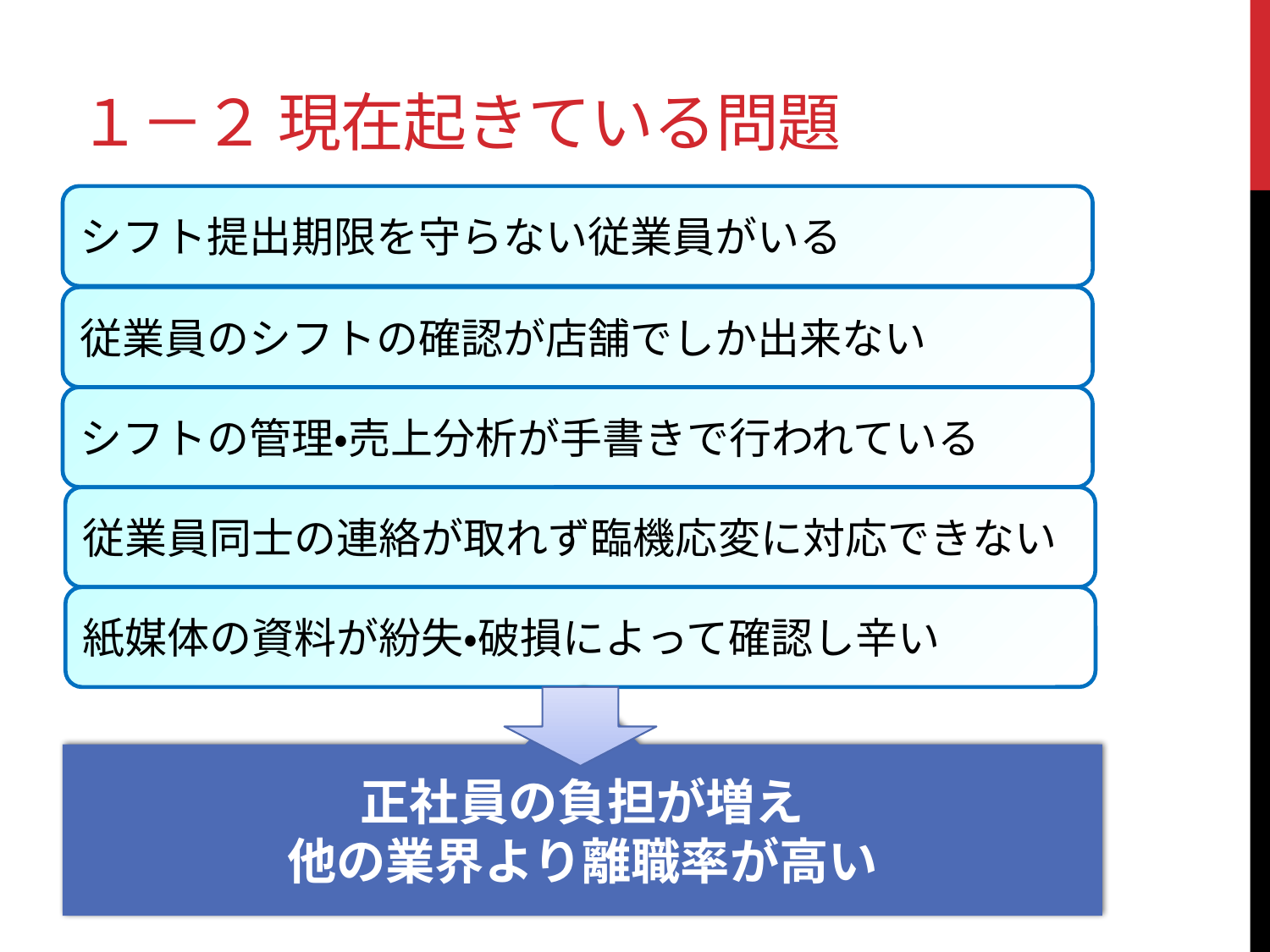

# １－２ 現在起きている問題
シフト提出期限を守らない従業員がいる

従業員のシフトの確認が店舗でしか出来ない
シフトの管理・売上分析が手書きで行われている
従業員同士の連絡が取れず臨機応変に対応できない
紙媒体の資料が紛失・破損によって確認し辛い

正社員の負担が増え
他の業界より離職率が高い